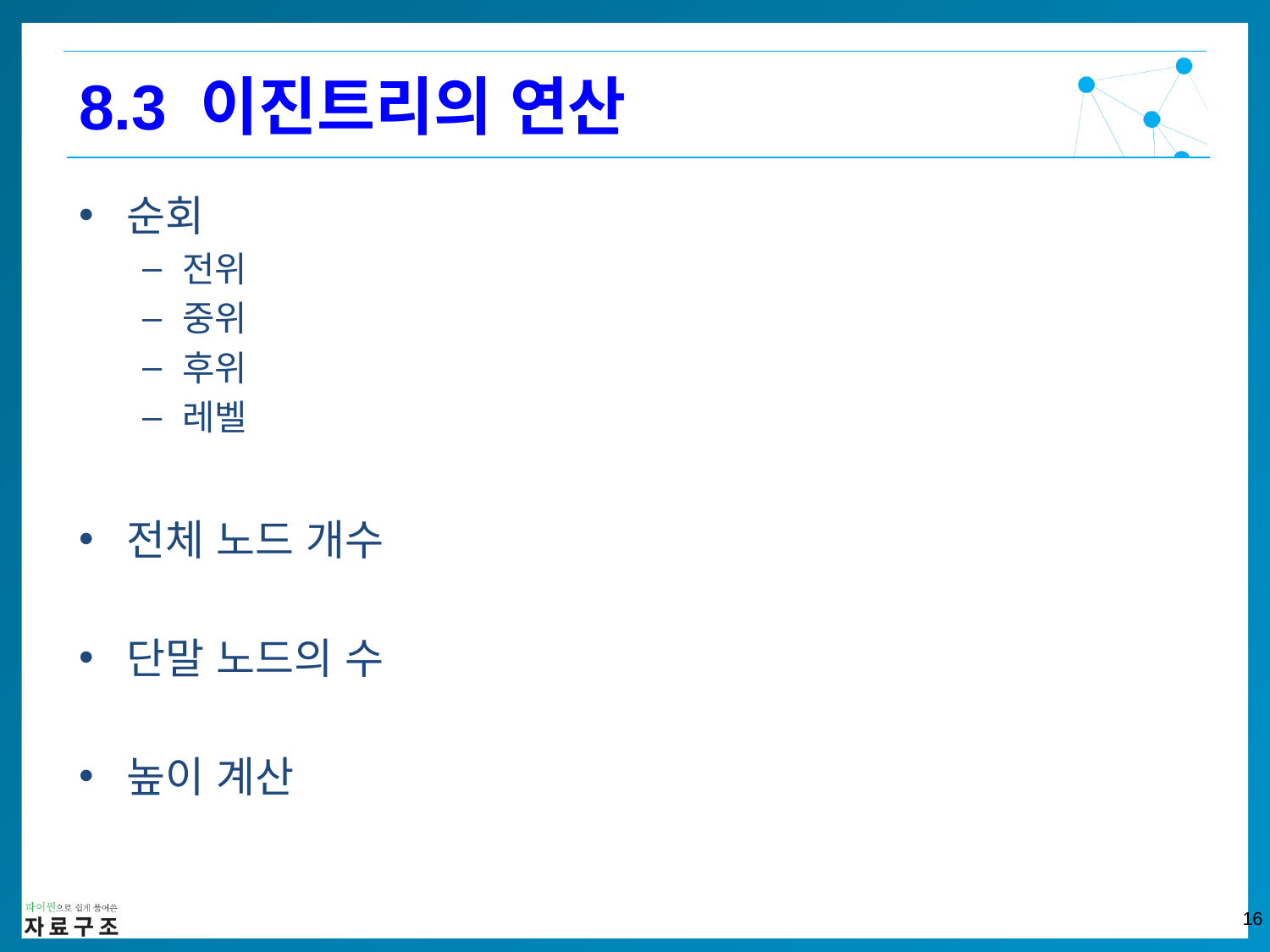

8.3 이진트리의 연산
순회
전위
중위
후위
레벨

전체 노드 개수

단말 노드의 수

높이 계산